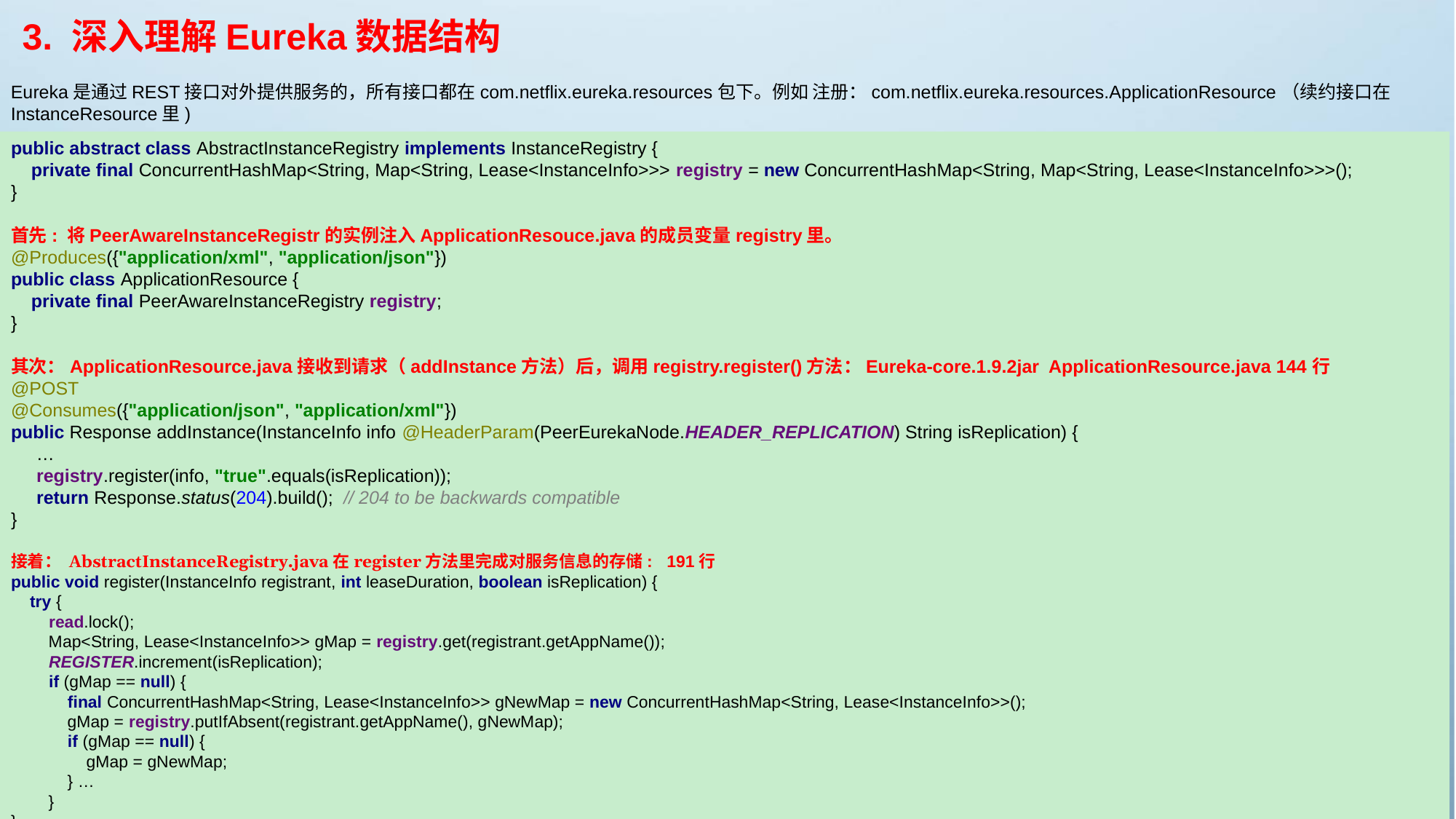

3. 深入理解Eureka数据结构
Eureka是通过REST接口对外提供服务的，所有接口都在com.netflix.eureka.resources包下。例如 注册：com.netflix.eureka.resources.ApplicationResource（续约接口在InstanceResource里)
public abstract class AbstractInstanceRegistry implements InstanceRegistry {
    private final ConcurrentHashMap<String, Map<String, Lease<InstanceInfo>>> registry = new ConcurrentHashMap<String, Map<String, Lease<InstanceInfo>>>();
}

首先: 将PeerAwareInstanceRegistr的实例注入ApplicationResouce.java的成员变量registry里。
@Produces({"application/xml", "application/json"})
public class ApplicationResource {
    private final PeerAwareInstanceRegistry registry;
}

其次：ApplicationResource.java接收到请求（addInstance方法）后，调用registry.register()方法：Eureka-core.1.9.2jar  ApplicationResource.java 144行
@POST
@Consumes({"application/json", "application/xml"})
public Response addInstance(InstanceInfo info @HeaderParam(PeerEurekaNode.HEADER_REPLICATION) String isReplication) {
     …
     registry.register(info, "true".equals(isReplication));
     return Response.status(204).build();  // 204 to be backwards compatible
}

接着： AbstractInstanceRegistry.java在register方法里完成对服务信息的存储:   191行
public void register(InstanceInfo registrant, int leaseDuration, boolean isReplication) {
    try {
        read.lock();
        Map<String, Lease<InstanceInfo>> gMap = registry.get(registrant.getAppName());
        REGISTER.increment(isReplication);
        if (gMap == null) {
            final ConcurrentHashMap<String, Lease<InstanceInfo>> gNewMap = new ConcurrentHashMap<String, Lease<InstanceInfo>>();
            gMap = registry.putIfAbsent(registrant.getAppName(), gNewMap);
            if (gMap == null) {
                gMap = gNewMap;
            } …
        }
}
综上可以 注册 可以看出，注册信息最终保存在 registry hashMap中。